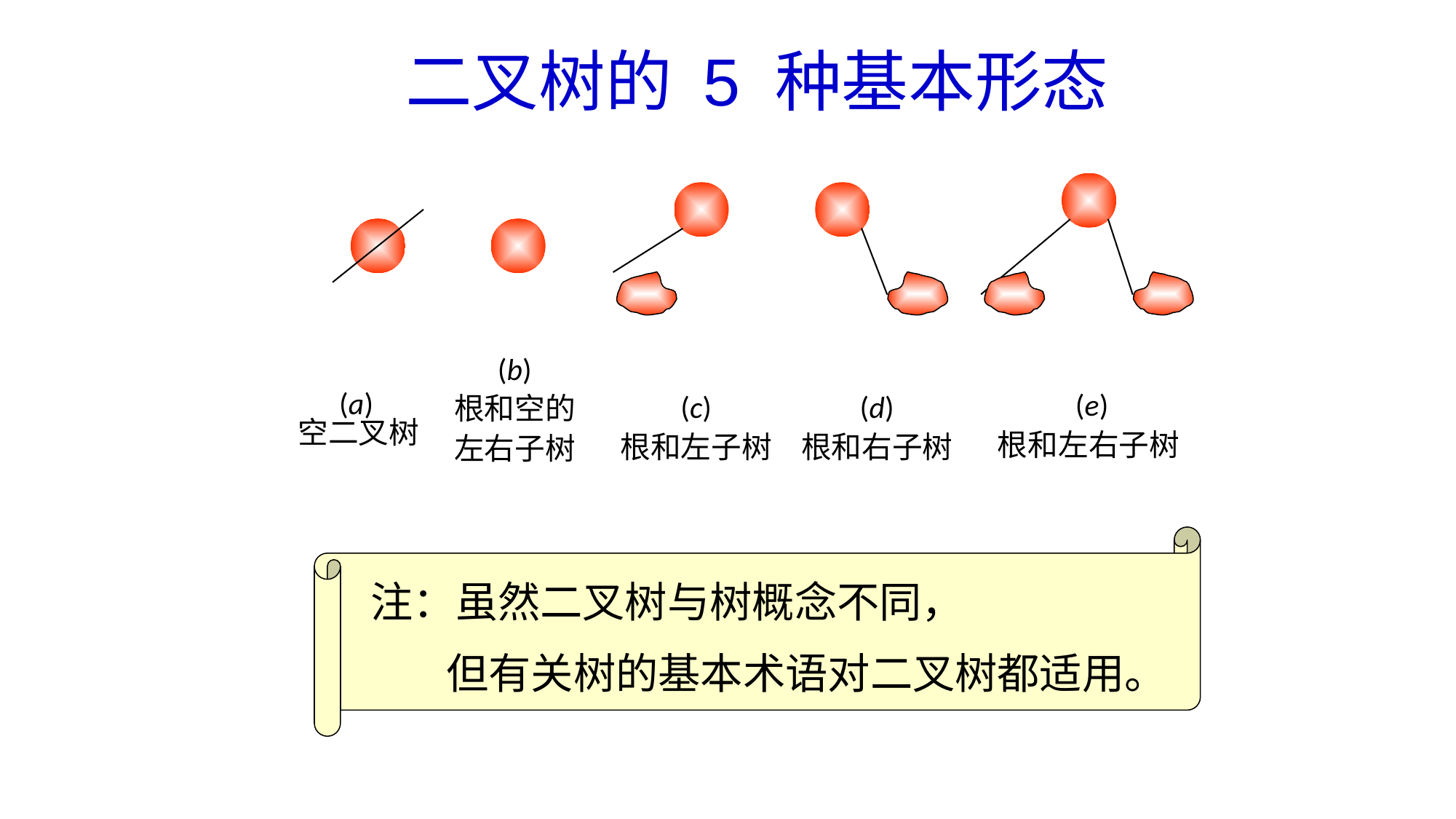

二叉树的 5 种基本形态

(b)
根和空的
左右子树
 (e)
根和左右子树
(c)
根和左子树
(d)
根和右子树
      (a)
空二叉树
 注：虽然二叉树与树概念不同，
         但有关树的基本术语对二叉树都适用。